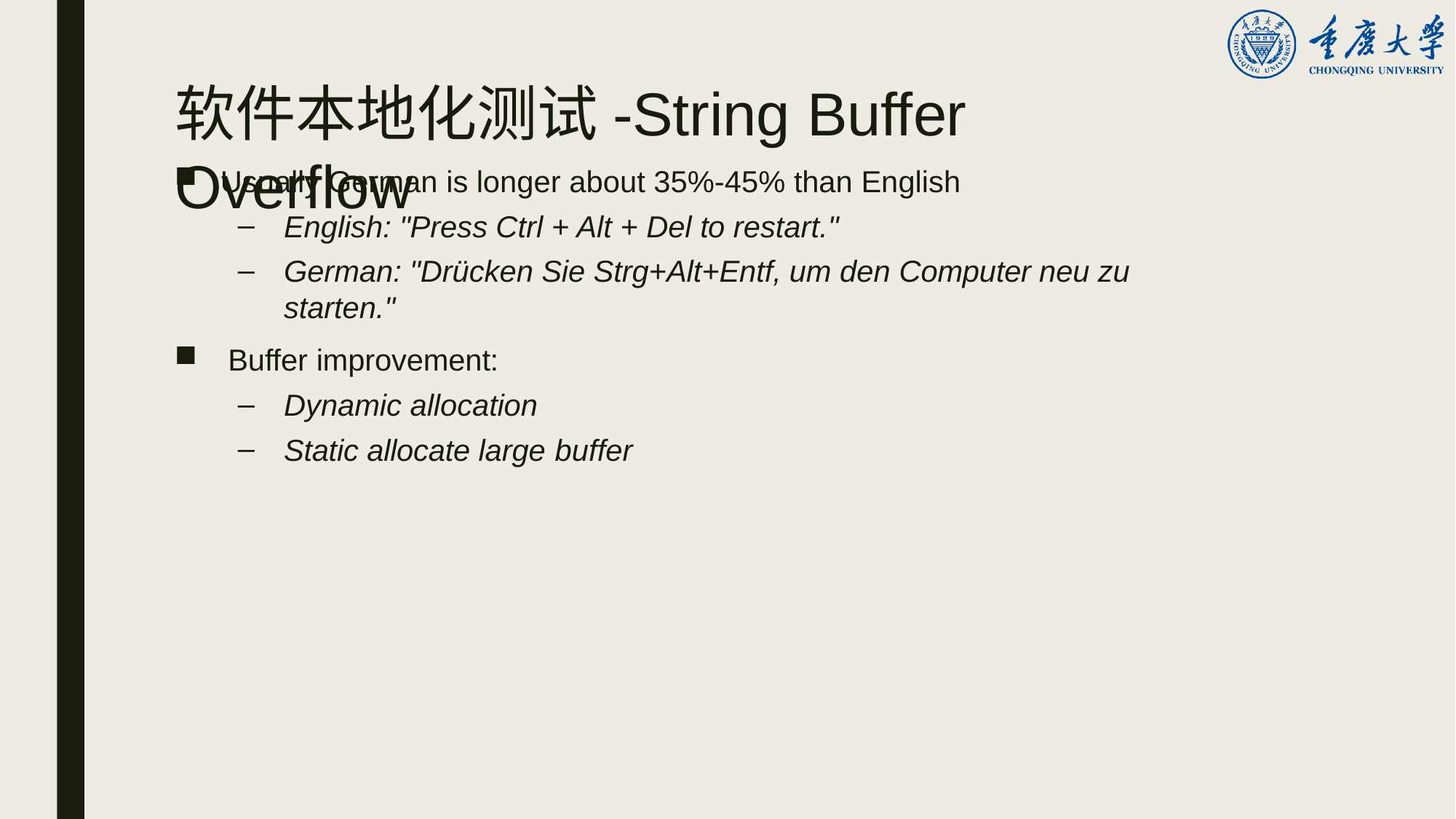

# 软件本地化测试-String Buffer Overflow
Usually German is longer about 35%-45% than English
English: "Press Ctrl + Alt + Del to restart."
German: "Drücken Sie Strg+Alt+Entf, um den Computer neu zu starten."
Buffer improvement:
Dynamic allocation
Static allocate large buffer